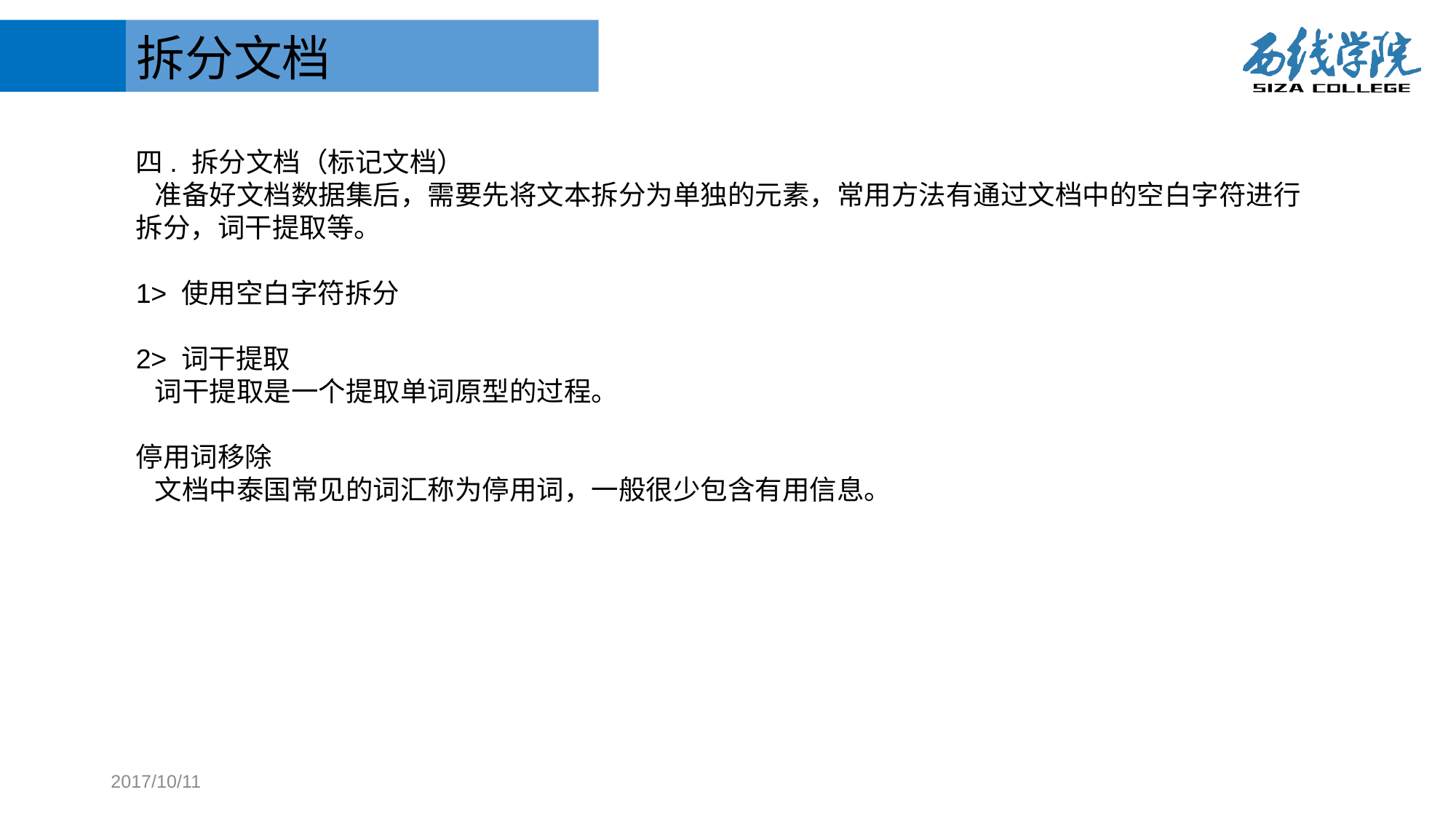

拆分文档
四. 拆分文档（标记文档）
  准备好文档数据集后，需要先将文本拆分为单独的元素，常用方法有通过文档中的空白字符进行拆分，词干提取等。

1> 使用空白字符拆分

2> 词干提取
  词干提取是一个提取单词原型的过程。

停用词移除
  文档中泰国常见的词汇称为停用词，一般很少包含有用信息。
2017/10/11